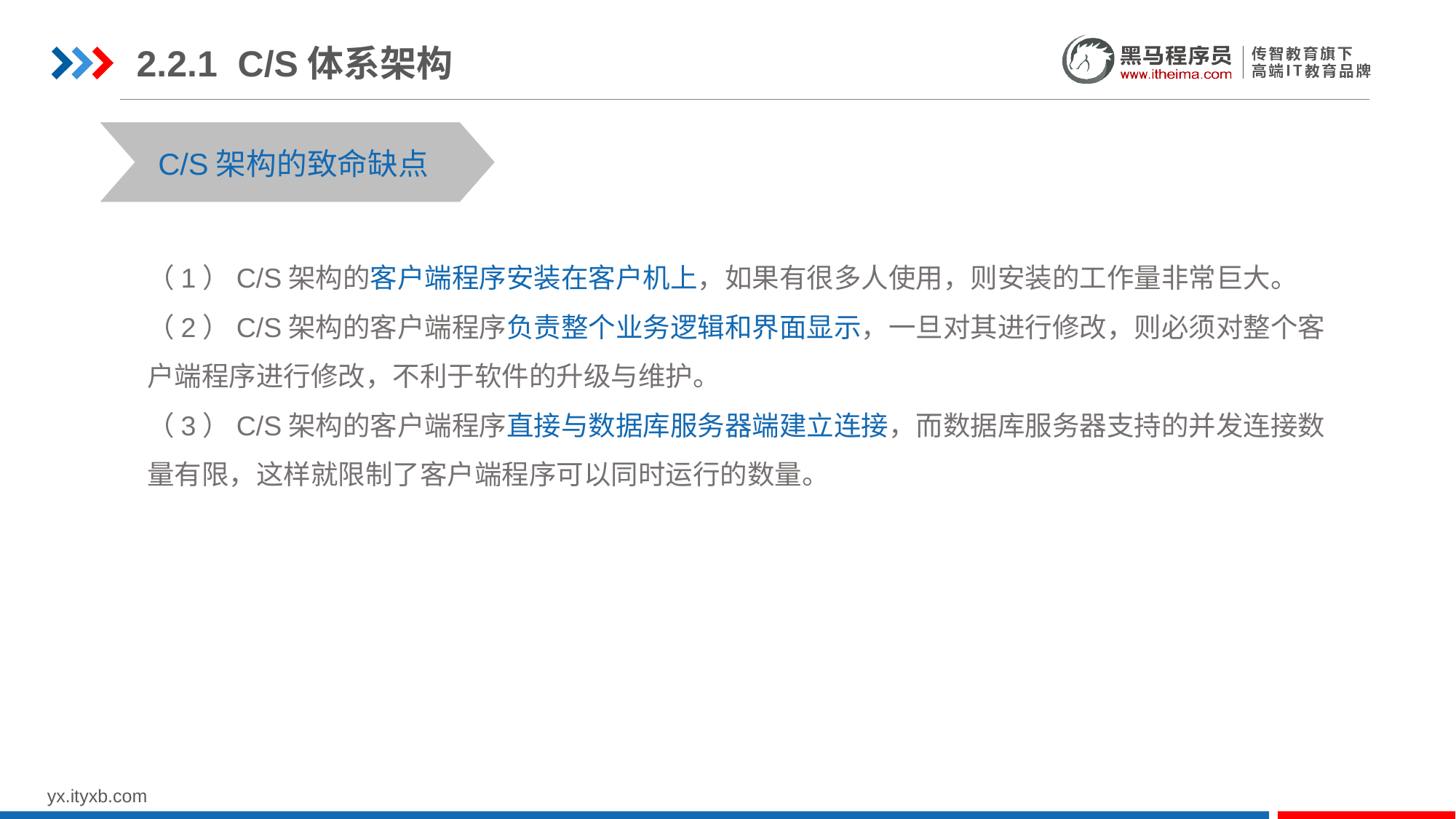

2.2.1  C/S体系架构

C/S架构的致命缺点
（1）C/S架构的客户端程序安装在客户机上，如果有很多人使用，则安装的工作量非常巨大。
（2）C/S架构的客户端程序负责整个业务逻辑和界面显示，一旦对其进行修改，则必须对整个客户端程序进行修改，不利于软件的升级与维护。
（3）C/S架构的客户端程序直接与数据库服务器端建立连接，而数据库服务器支持的并发连接数量有限，这样就限制了客户端程序可以同时运行的数量。